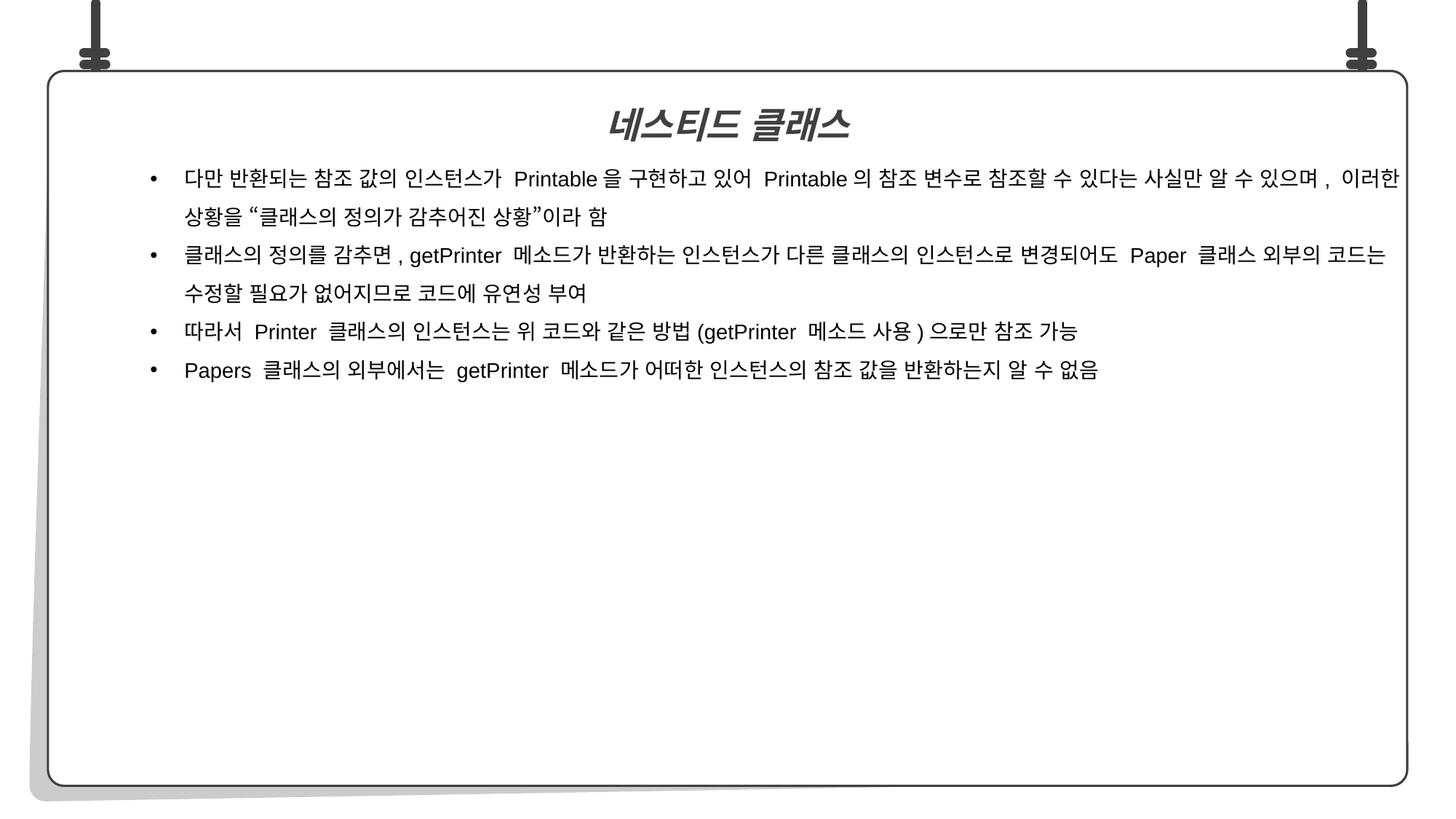

다만 반환되는 참조 값의 인스턴스가 Printable을 구현하고 있어 Printable의 참조 변수로 참조할 수 있다는 사실만 알 수 있으며, 이러한 상황을 “클래스의 정의가 감추어진 상황”이라 함
클래스의 정의를 감추면, getPrinter 메소드가 반환하는 인스턴스가 다른 클래스의 인스턴스로 변경되어도 Paper 클래스 외부의 코드는 수정할 필요가 없어지므로 코드에 유연성 부여
따라서 Printer 클래스의 인스턴스는 위 코드와 같은 방법(getPrinter 메소드 사용)으로만 참조 가능
Papers 클래스의 외부에서는 getPrinter 메소드가 어떠한 인스턴스의 참조 값을 반환하는지 알 수 없음

네스티드 클래스